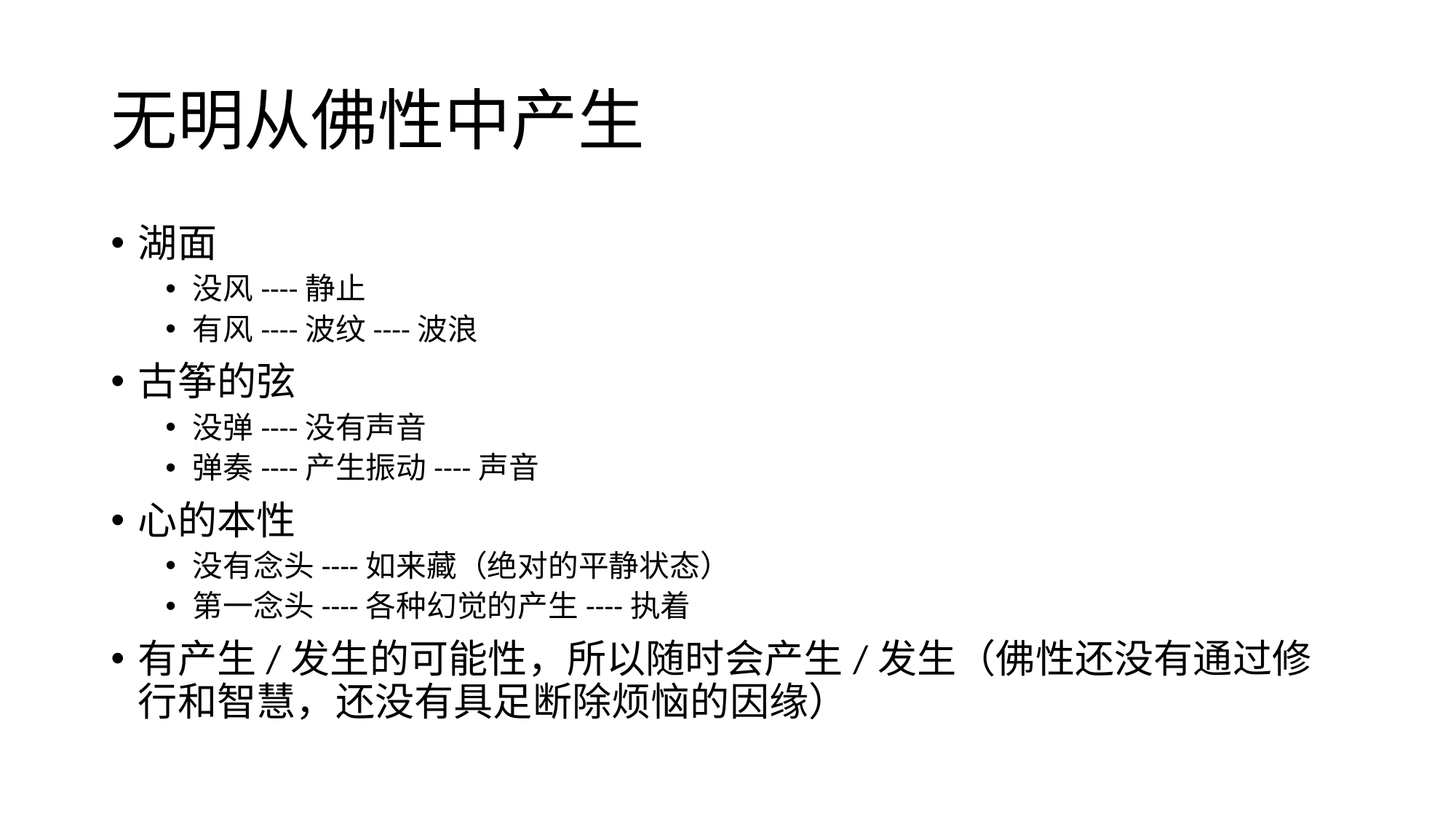

# 无明从佛性中产生
湖面
没风----静止
有风----波纹----波浪
古筝的弦
没弹----没有声音
弹奏----产生振动----声音
心的本性
没有念头----如来藏（绝对的平静状态）
第一念头----各种幻觉的产生----执着
有产生/发生的可能性，所以随时会产生/发生（佛性还没有通过修行和智慧，还没有具足断除烦恼的因缘）